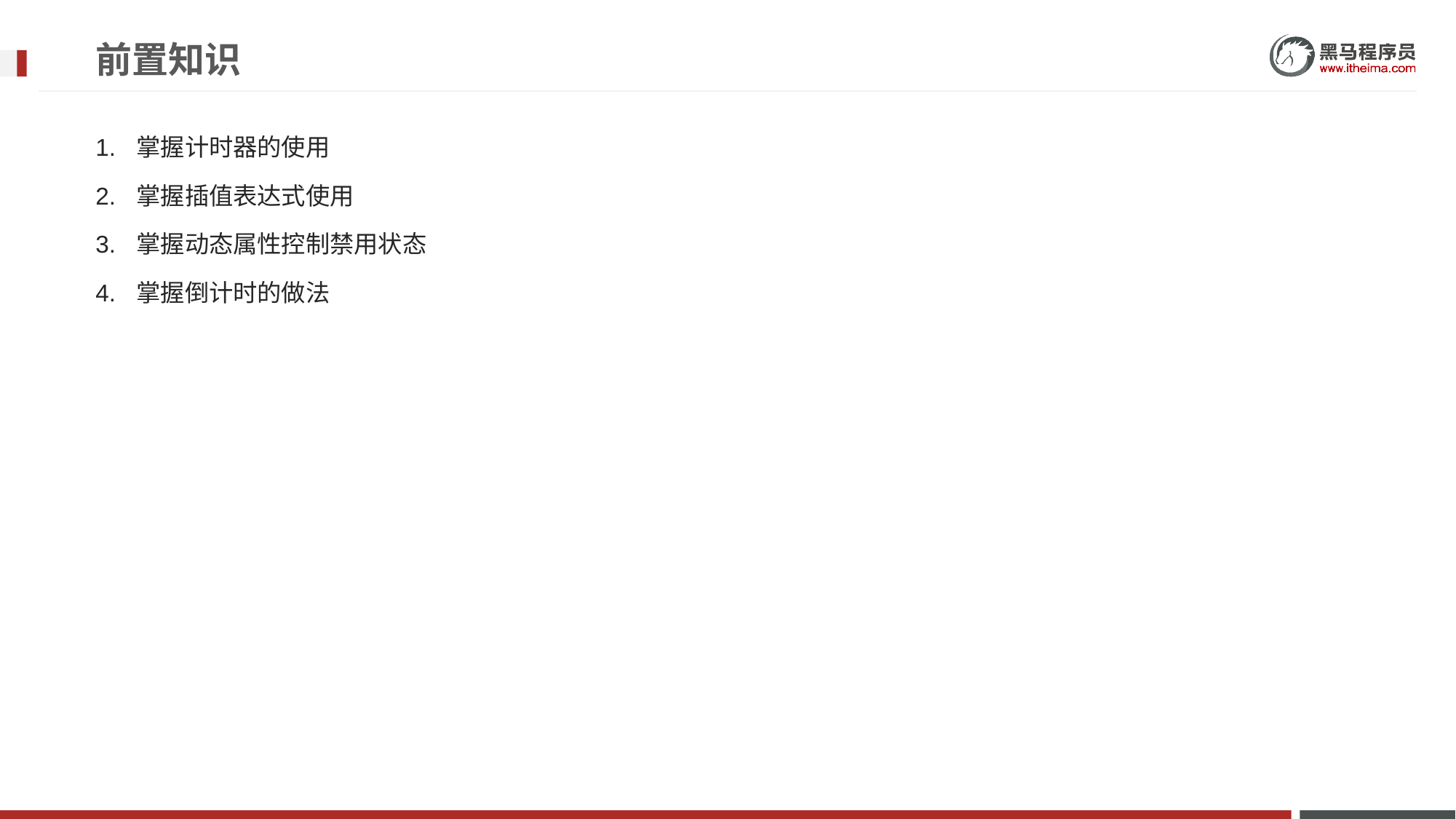

# 前置知识
掌握计时器的使用
掌握插值表达式使用
掌握动态属性控制禁用状态
掌握倒计时的做法